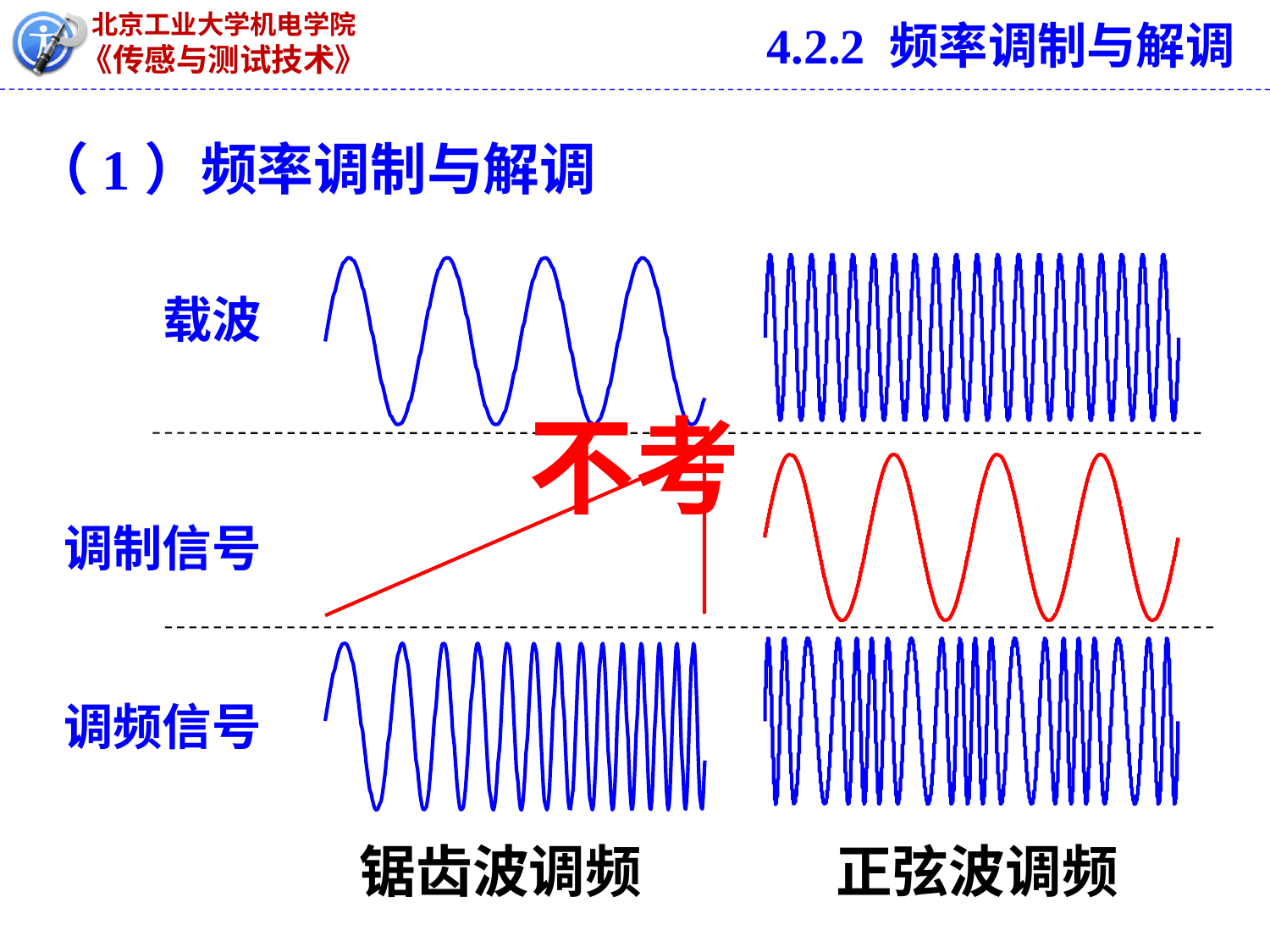

4.2.2 频率调制与解调
（1）频率调制与解调

载波
不考

调制信号

调频信号
锯齿波调频
正弦波调频